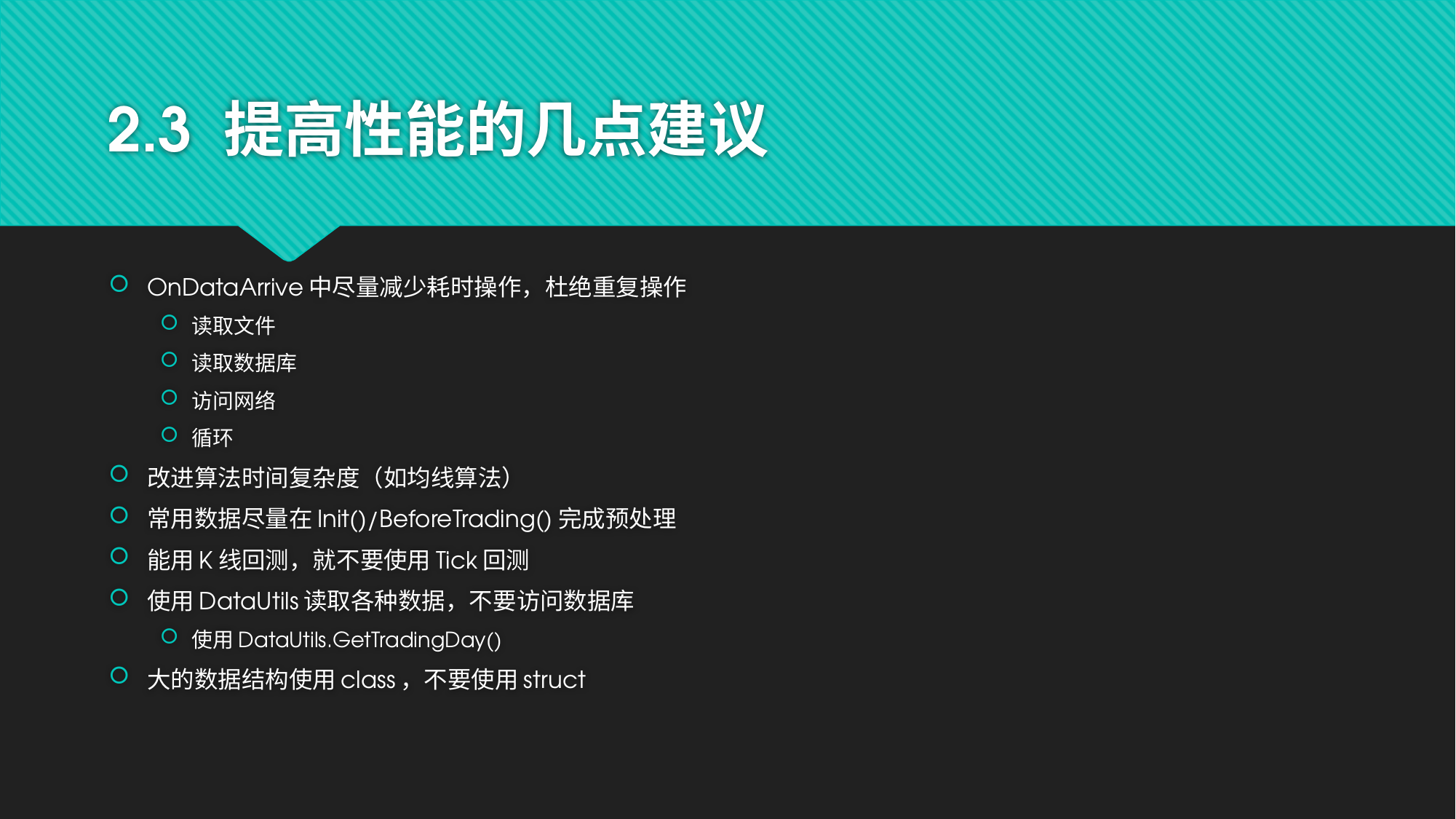

# 2.3 提高性能的几点建议
OnDataArrive中尽量减少耗时操作，杜绝重复操作
读取文件
读取数据库
访问网络
循环
改进算法时间复杂度（如均线算法）
常用数据尽量在Init()/BeforeTrading()完成预处理
能用K线回测，就不要使用Tick回测
使用DataUtils读取各种数据，不要访问数据库
使用DataUtils.GetTradingDay()
大的数据结构使用class，不要使用struct